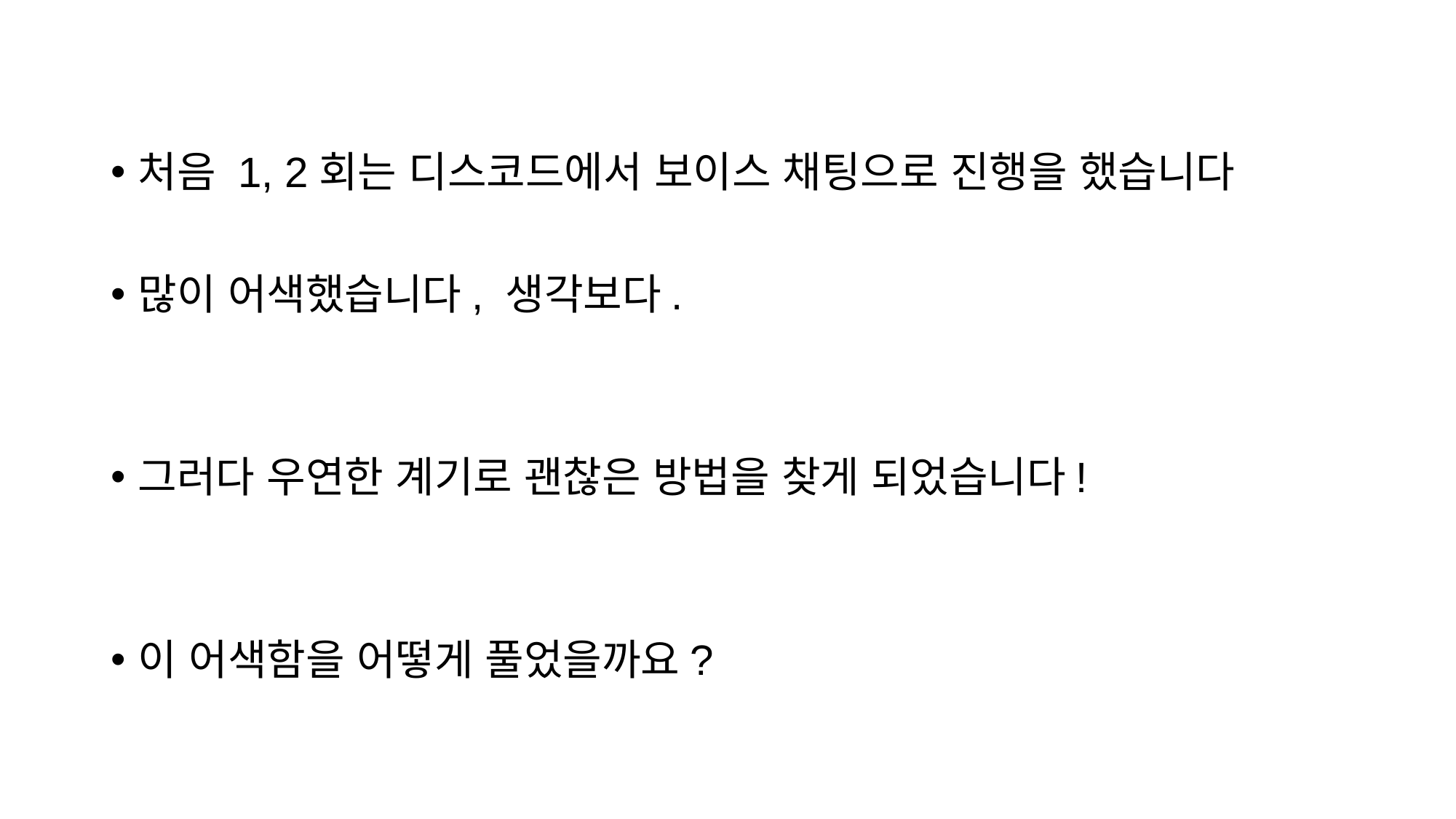

처음 1, 2회는 디스코드에서 보이스 채팅으로 진행을 했습니다

많이 어색했습니다, 생각보다.

그러다 우연한 계기로 괜찮은 방법을 찾게 되었습니다!

이 어색함을 어떻게 풀었을까요?